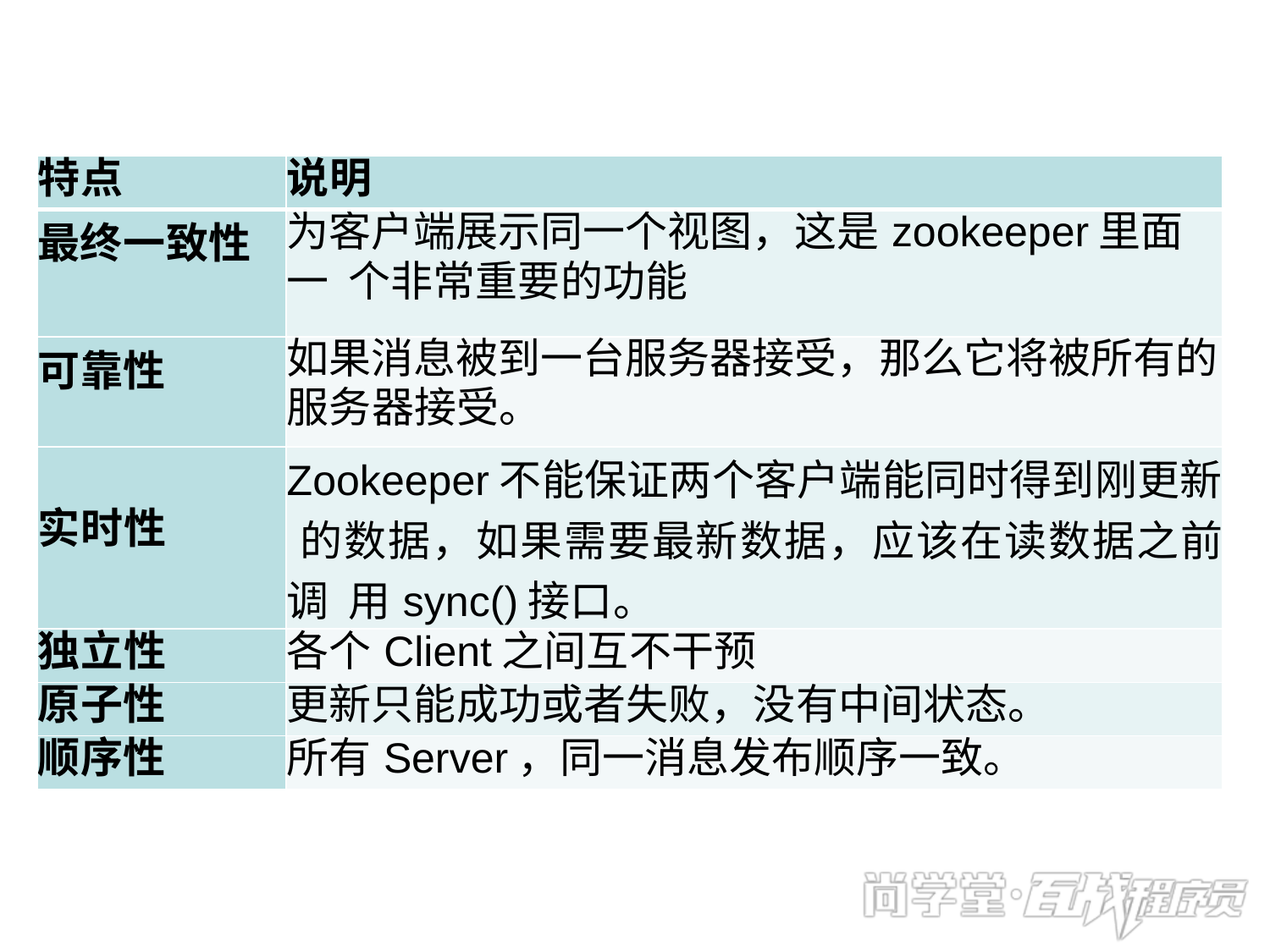

| 特点 | 说明 |
| --- | --- |
| 最终一致性 | 为客户端展示同一个视图，这是zookeeper里面一 个非常重要的功能 |
| 可靠性 | 如果消息被到一台服务器接受，那么它将被所有的 服务器接受。 |
| 实时性 | Zookeeper不能保证两个客户端能同时得到刚更新 的数据，如果需要最新数据，应该在读数据之前调 用sync()接口。 |
| 独立性 | 各个Client之间互不干预 |
| 原子性 | 更新只能成功或者失败，没有中间状态。 |
| 顺序性 | 所有Server，同一消息发布顺序一致。 |